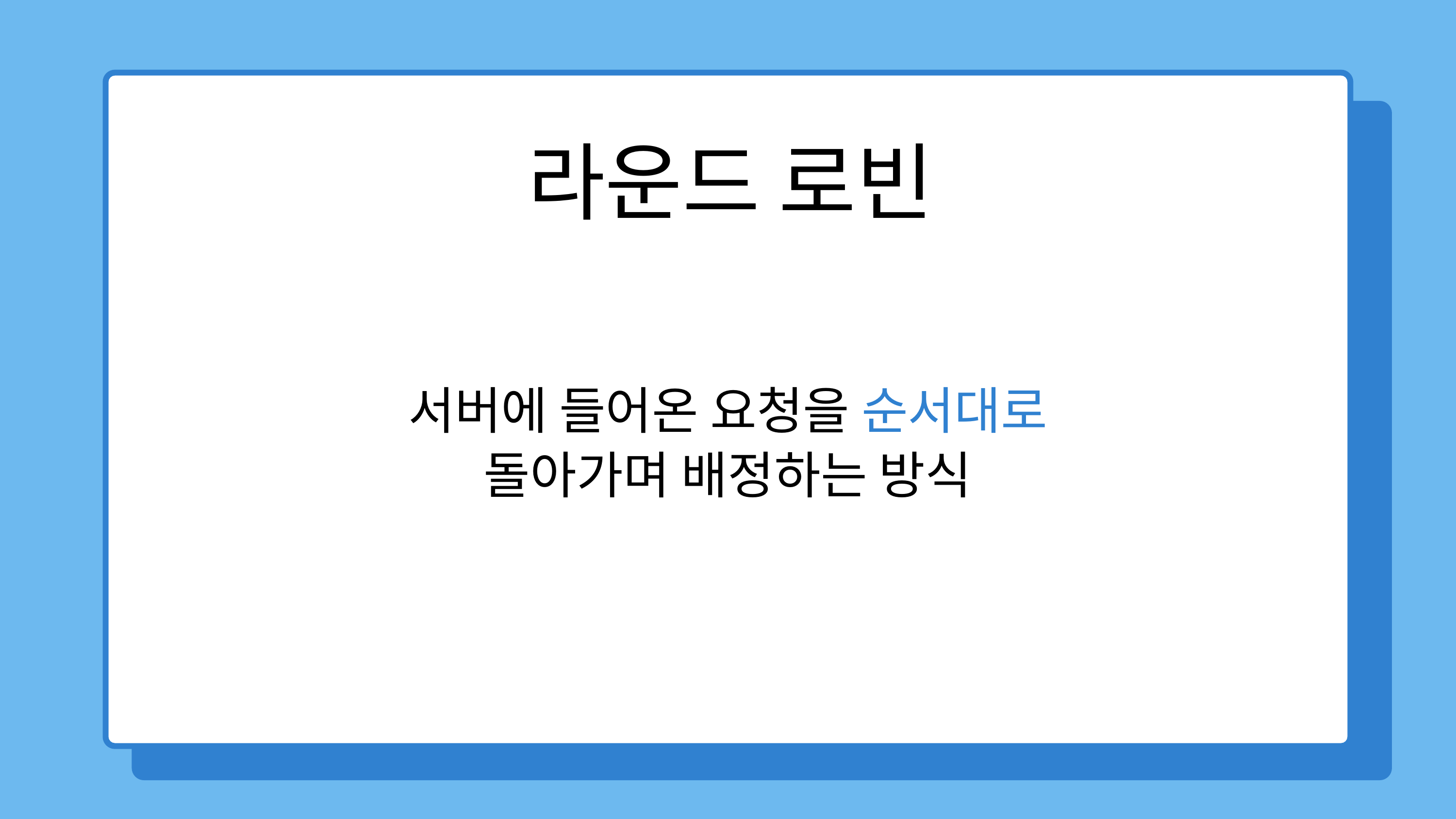

라운드 로빈
서버에 들어온 요청을 순서대로 돌아가며 배정하는 방식